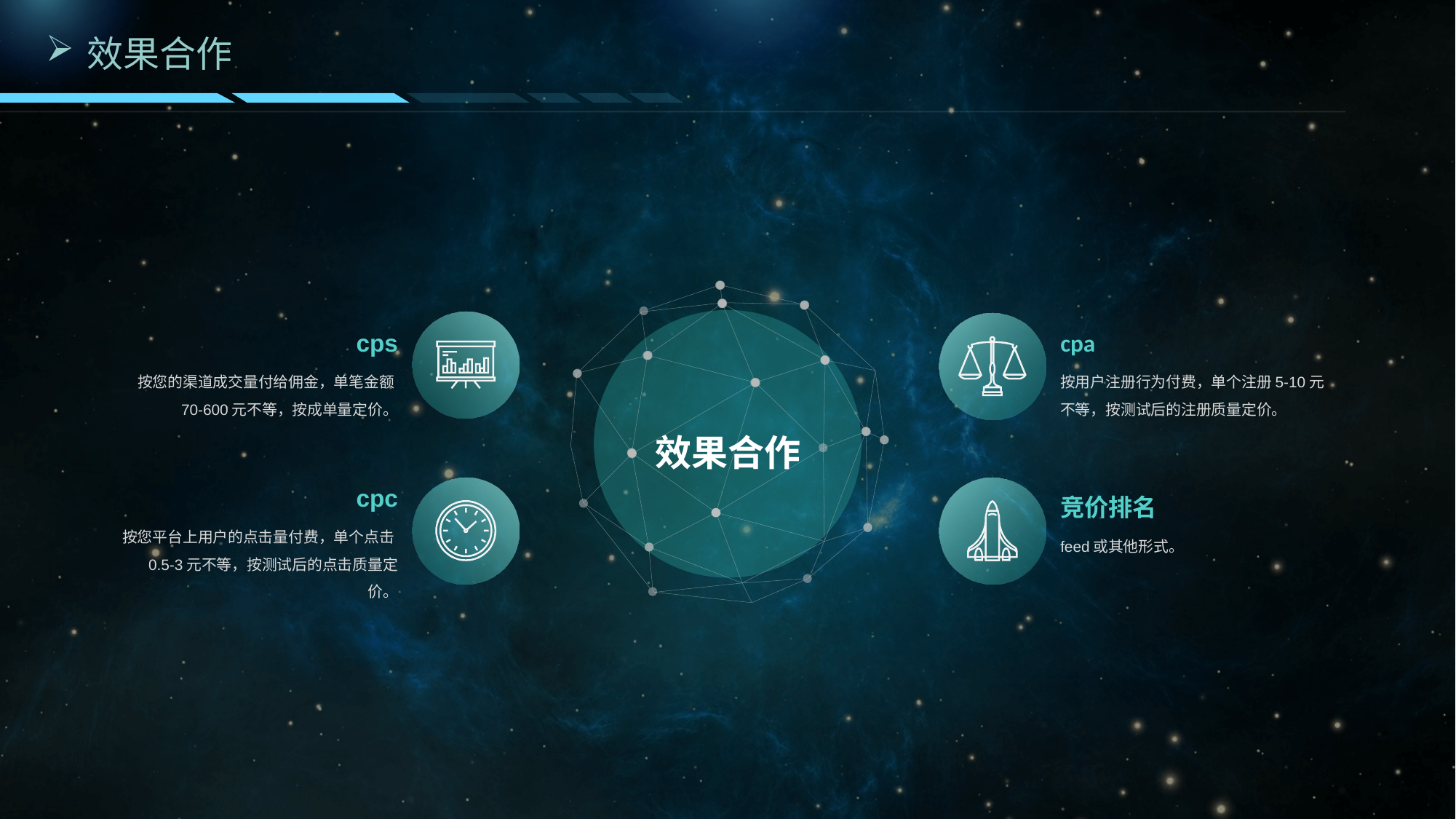

效果合作

效果合作

cps
按您的渠道成交量付给佣金，单笔金额70-600元不等，按成单量定价。
cpa
按用户注册行为付费，单个注册5-10元不等，按测试后的注册质量定价。
cpc
按您平台上用户的点击量付费，单个点击0.5-3元不等，按测试后的点击质量定价。

竞价排名
feed或其他形式。